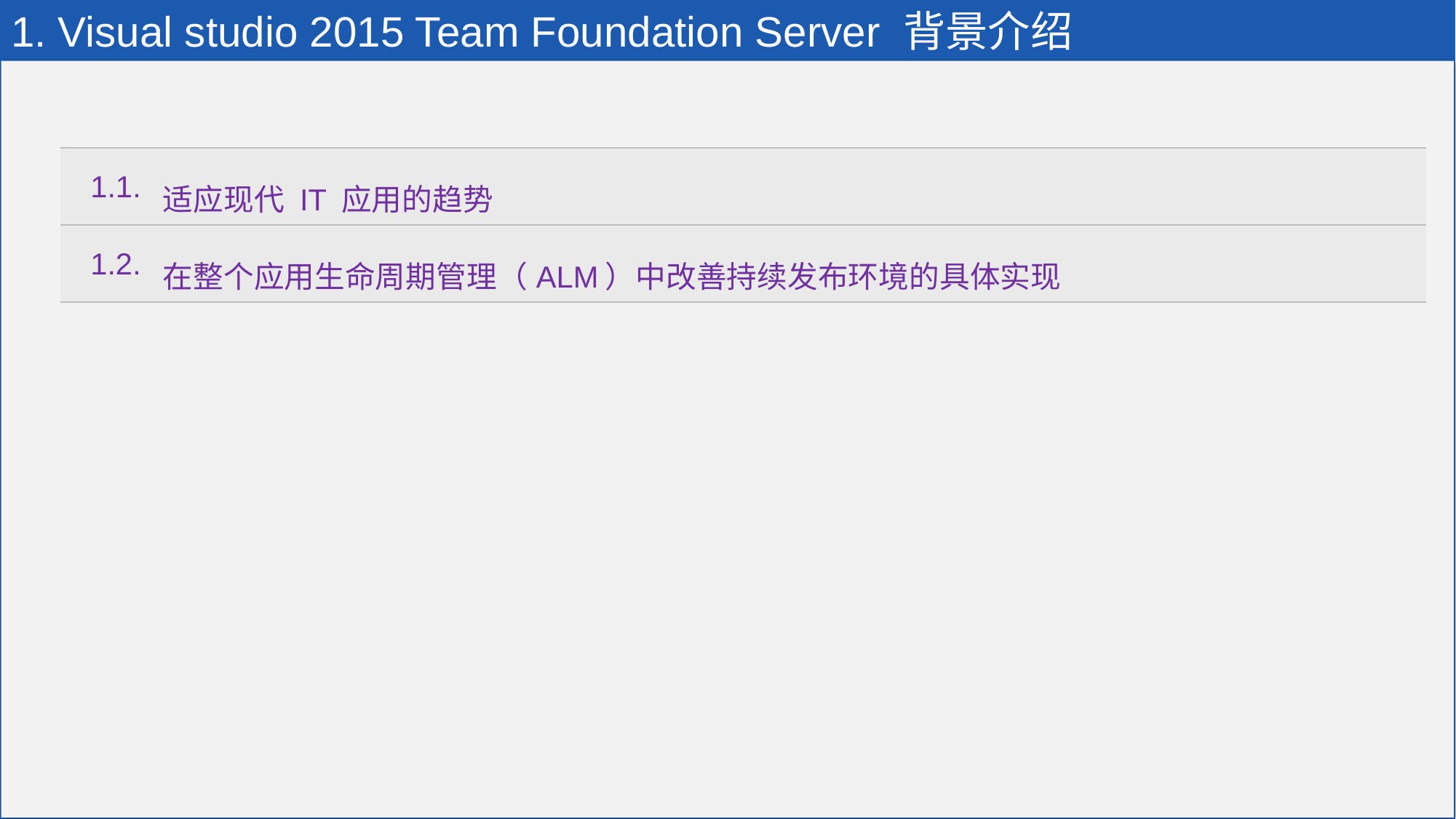

# 1. Visual studio 2015 Team Foundation Server 背景介绍
| 1.1. | 适应现代 IT 应用的趋势 |
| --- | --- |
| 1.2. | 在整个应用生命周期管理（ALM）中改善持续发布环境的具体实现 |